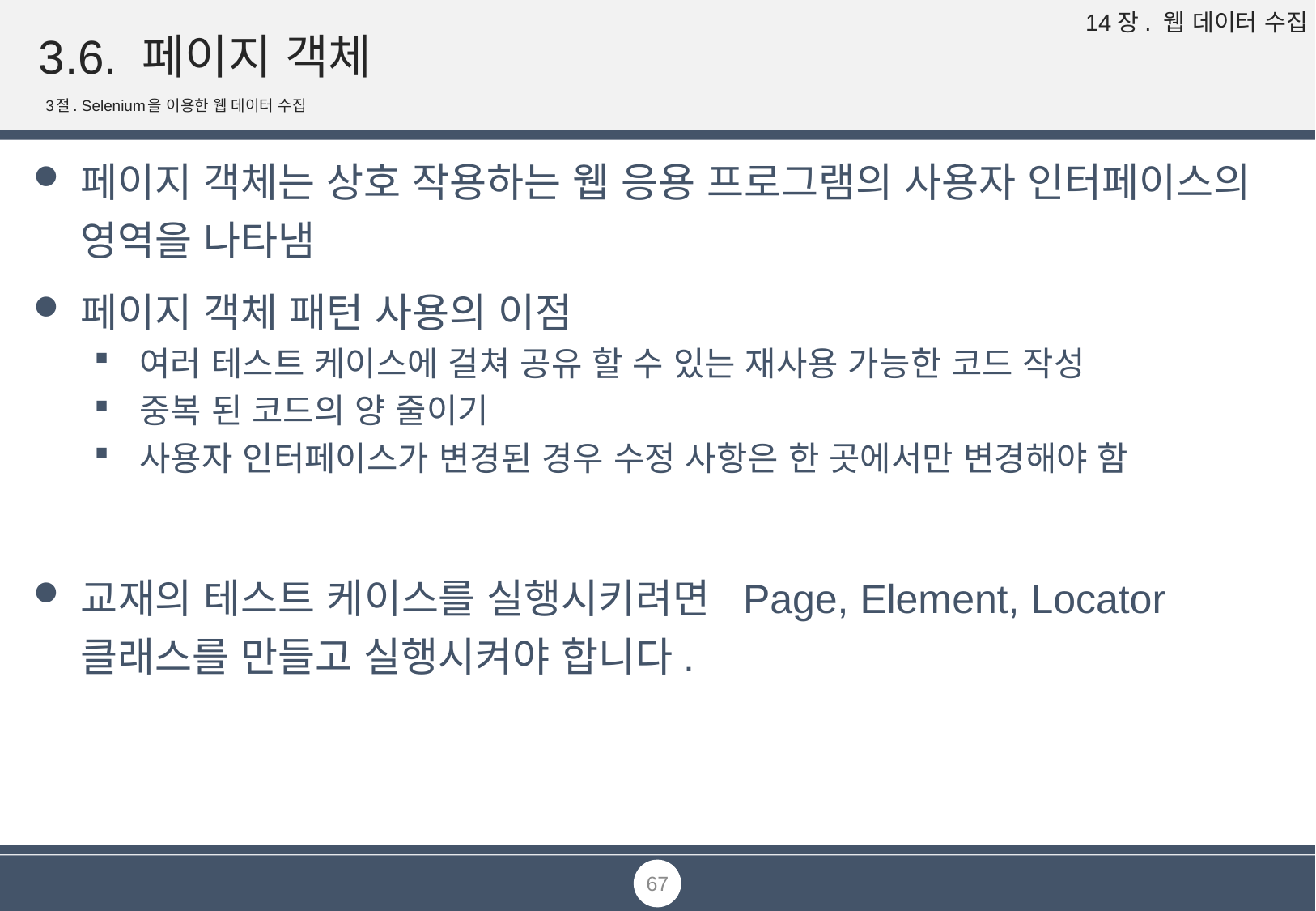

# 3.6. 페이지 객체
3절. Selenium을 이용한 웹 데이터 수집
페이지 객체는 상호 작용하는 웹 응용 프로그램의 사용자 인터페이스의 영역을 나타냄
페이지 객체 패턴 사용의 이점
여러 테스트 케이스에 걸쳐 공유 할 수 있는 재사용 가능한 코드 작성
중복 된 코드의 양 줄이기
사용자 인터페이스가 변경된 경우 수정 사항은 한 곳에서만 변경해야 함

교재의 테스트 케이스를 실행시키려면  Page, Element, Locator 클래스를 만들고 실행시켜야 합니다.
67